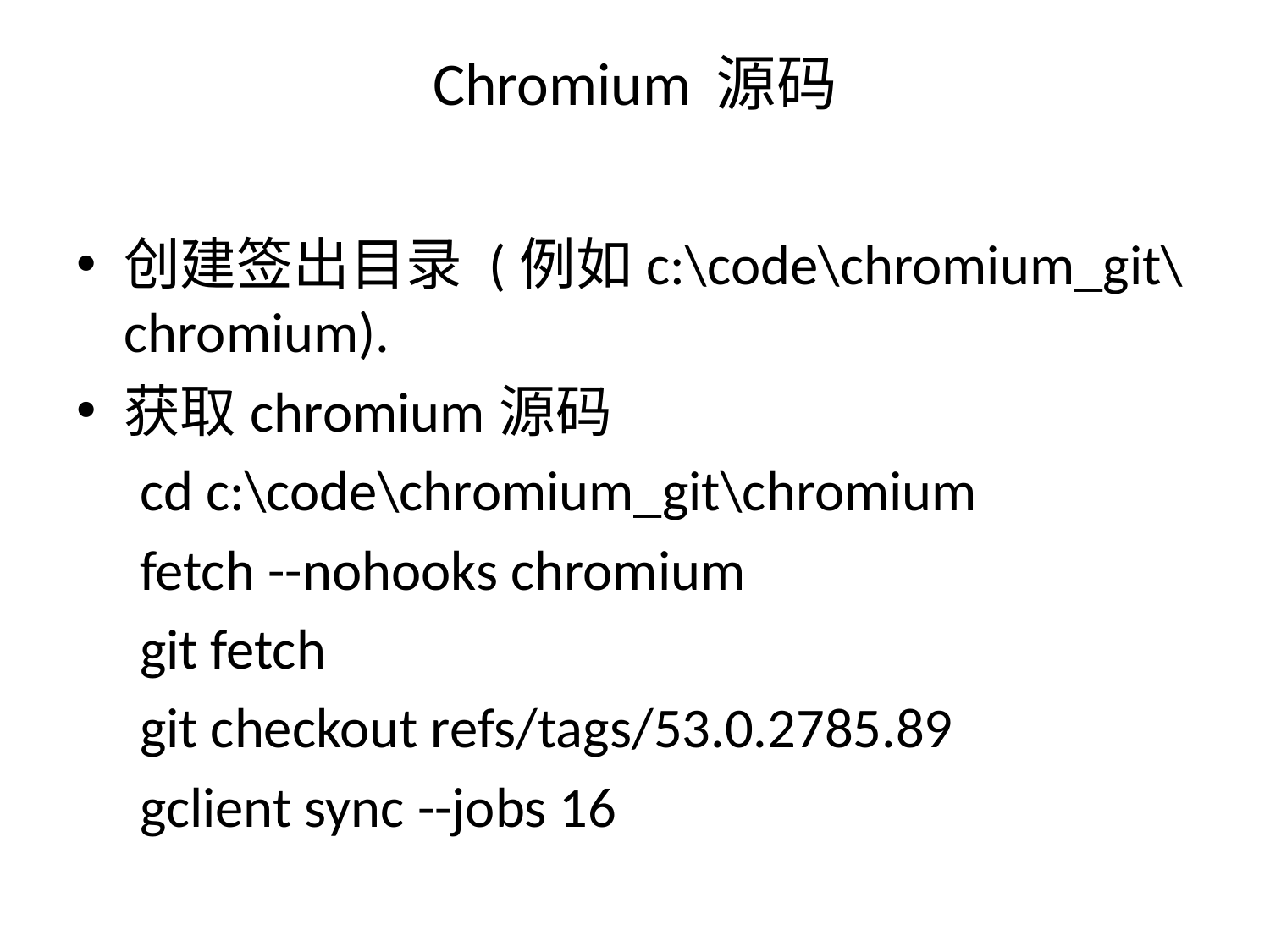

# Chromium 源码
创建签出目录 (例如c:\code\chromium_git\chromium).
获取chromium源码
     cd c:\code\chromium_git\chromium
     fetch --nohooks chromium
     git fetch
     git checkout refs/tags/53.0.2785.89
     gclient sync --jobs 16